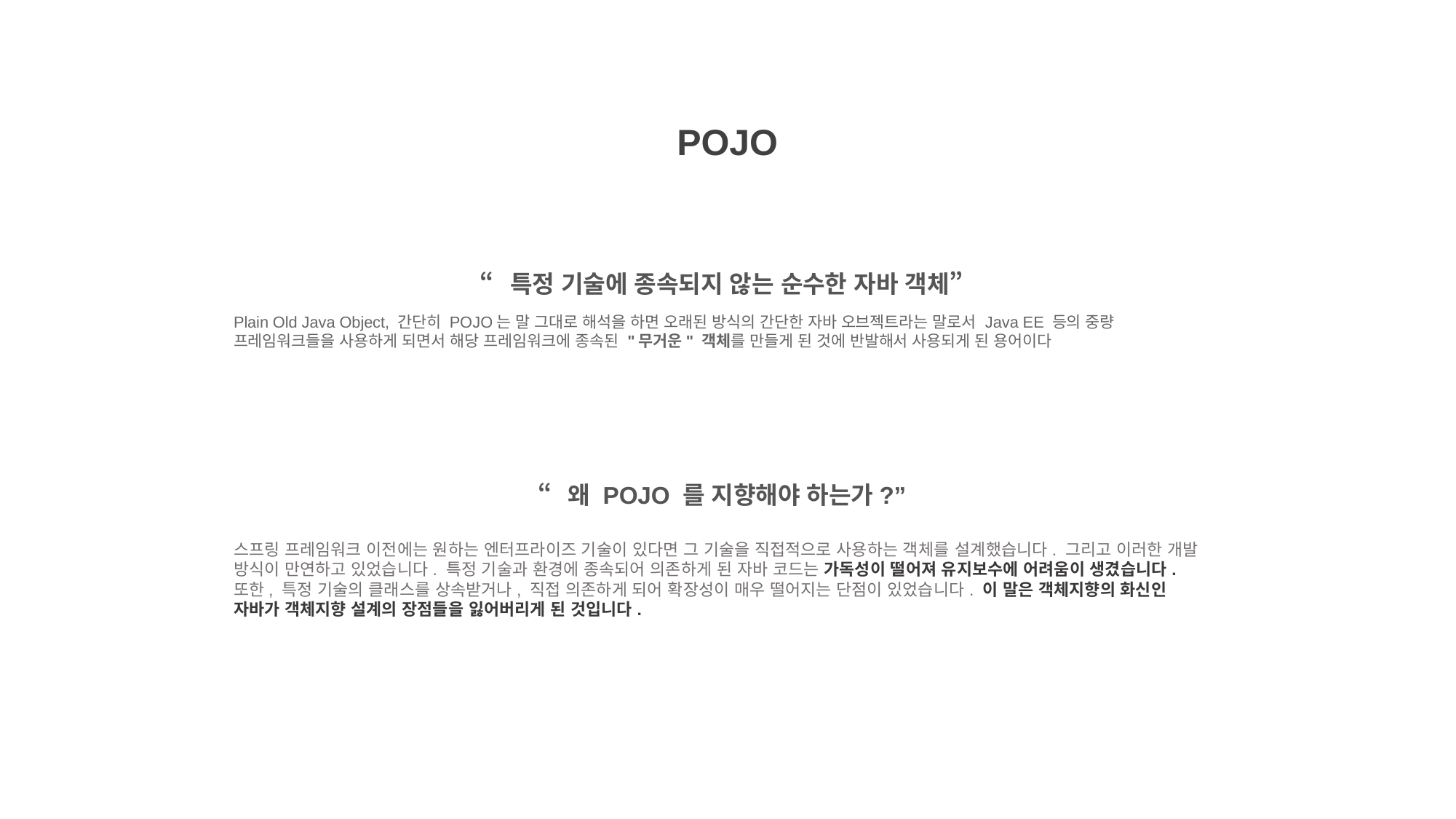

POJO
“특정 기술에 종속되지 않는 순수한 자바 객체”
Plain Old Java Object, 간단히 POJO는 말 그대로 해석을 하면 오래된 방식의 간단한 자바 오브젝트라는 말로서 Java EE 등의 중량 프레임워크들을 사용하게 되면서 해당 프레임워크에 종속된 "무거운" 객체를 만들게 된 것에 반발해서 사용되게 된 용어이다
“왜 POJO 를 지향해야 하는가?”
스프링 프레임워크 이전에는 원하는 엔터프라이즈 기술이 있다면 그 기술을 직접적으로 사용하는 객체를 설계했습니다. 그리고 이러한 개발 방식이 만연하고 있었습니다. 특정 기술과 환경에 종속되어 의존하게 된 자바 코드는 가독성이 떨어져 유지보수에 어려움이 생겼습니다. 또한, 특정 기술의 클래스를 상속받거나, 직접 의존하게 되어 확장성이 매우 떨어지는 단점이 있었습니다. 이 말은 객체지향의 화신인 자바가 객체지향 설계의 장점들을 잃어버리게 된 것입니다.